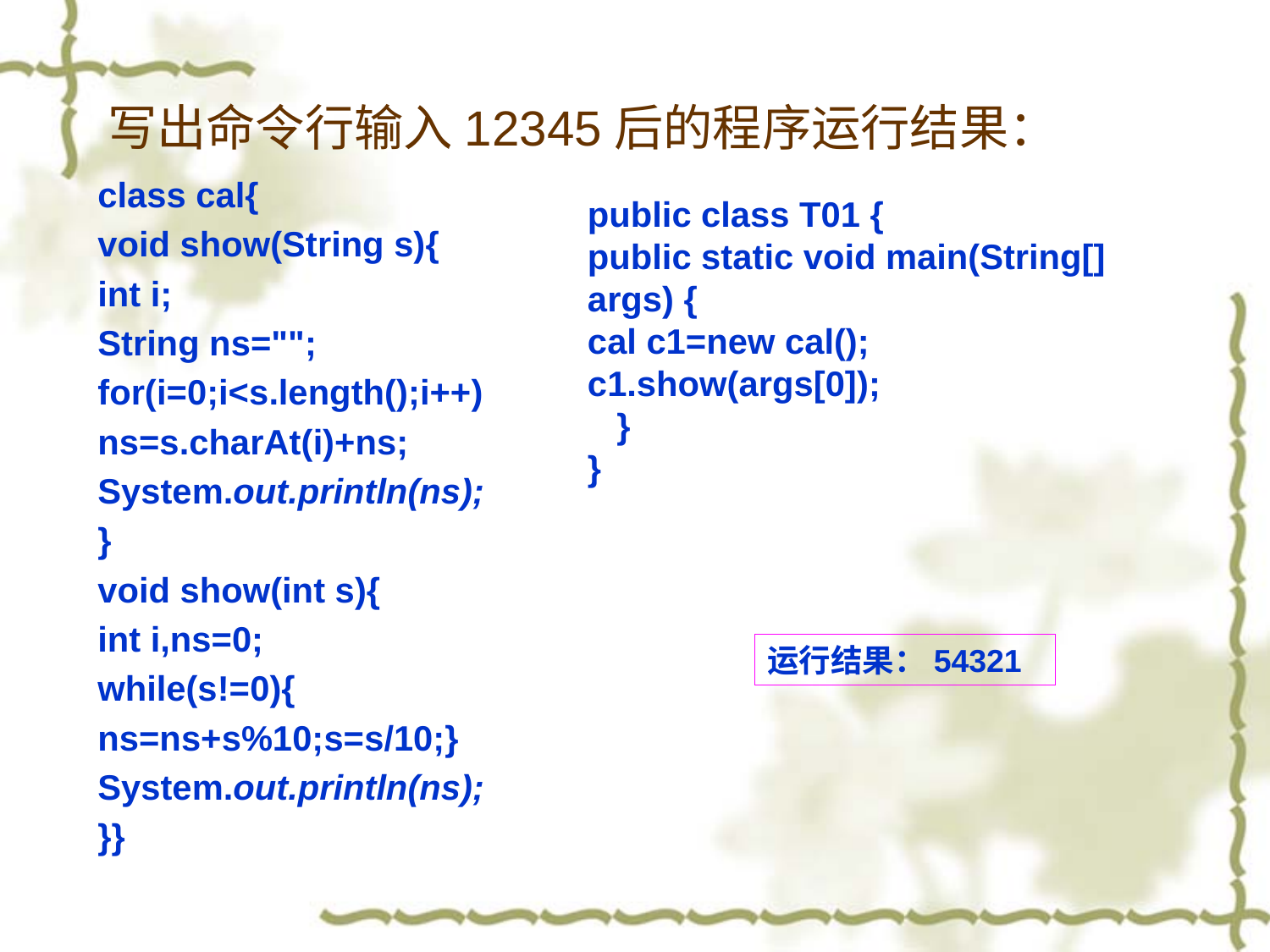

# 写出命令行输入12345后的程序运行结果：
class cal{
void show(String s){
int i;
String ns="";
for(i=0;i<s.length();i++)
ns=s.charAt(i)+ns;
System.out.println(ns);
}
void show(int s){
int i,ns=0;
while(s!=0){
ns=ns+s%10;s=s/10;}
System.out.println(ns);
}}

public class T01 {
public static void main(String[] args) {
cal c1=new cal();
c1.show(args[0]);
   }
}

运行结果：54321